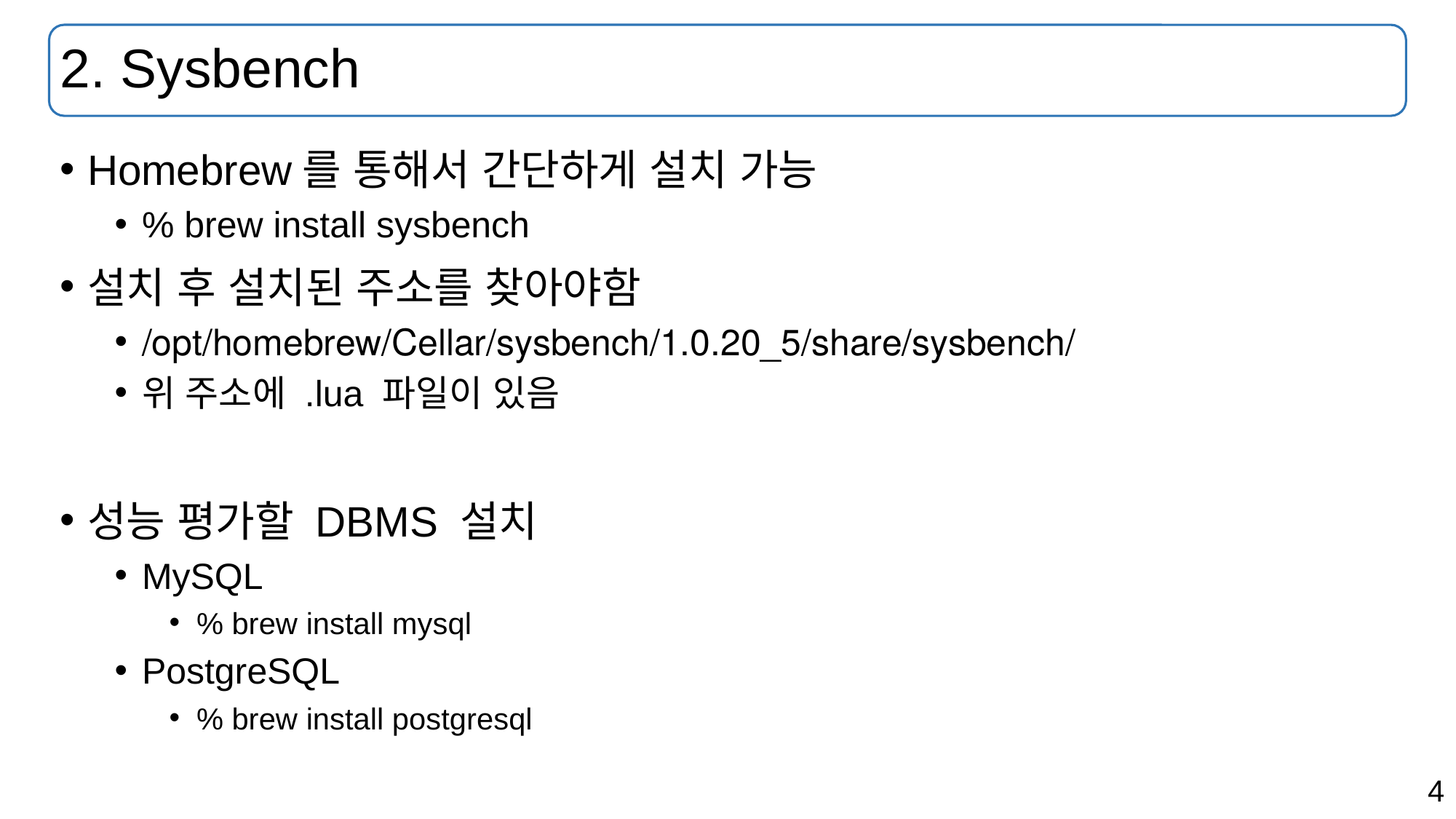

# 2. Sysbench
Homebrew를 통해서 간단하게 설치 가능
% brew install sysbench
설치 후 설치된 주소를 찾아야함
/opt/homebrew/Cellar/sysbench/1.0.20_5/share/sysbench/
위 주소에 .lua 파일이 있음

성능 평가할 DBMS 설치
MySQL
% brew install mysql
PostgreSQL
% brew install postgresql